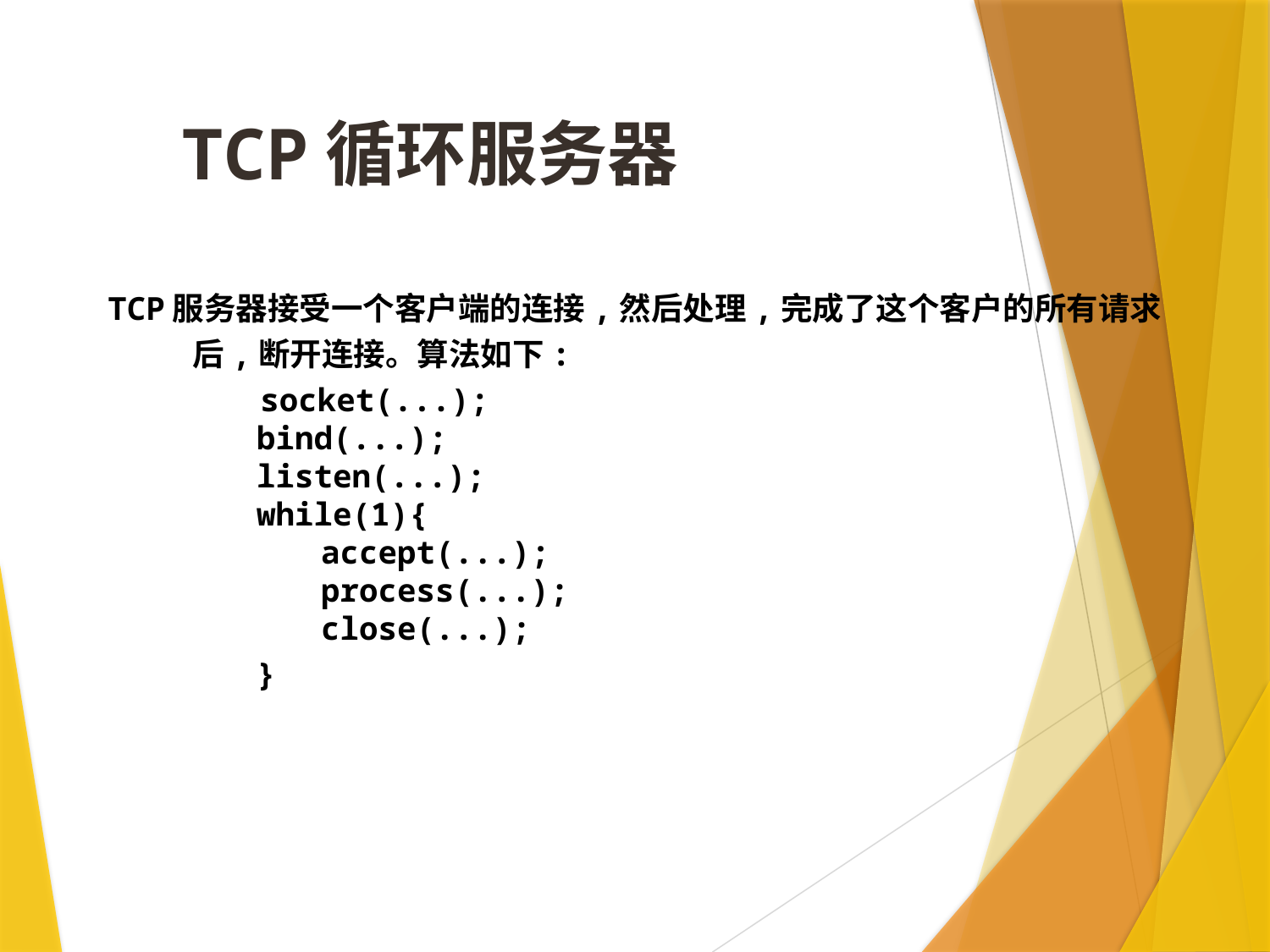

TCP循环服务器
TCP服务器接受一个客户端的连接,然后处理,完成了这个客户的所有请求后,断开连接。算法如下:
        socket(...);
        bind(...);
        listen(...);
        while(1){
                accept(...);
                process(...);           
                close(...);
        }